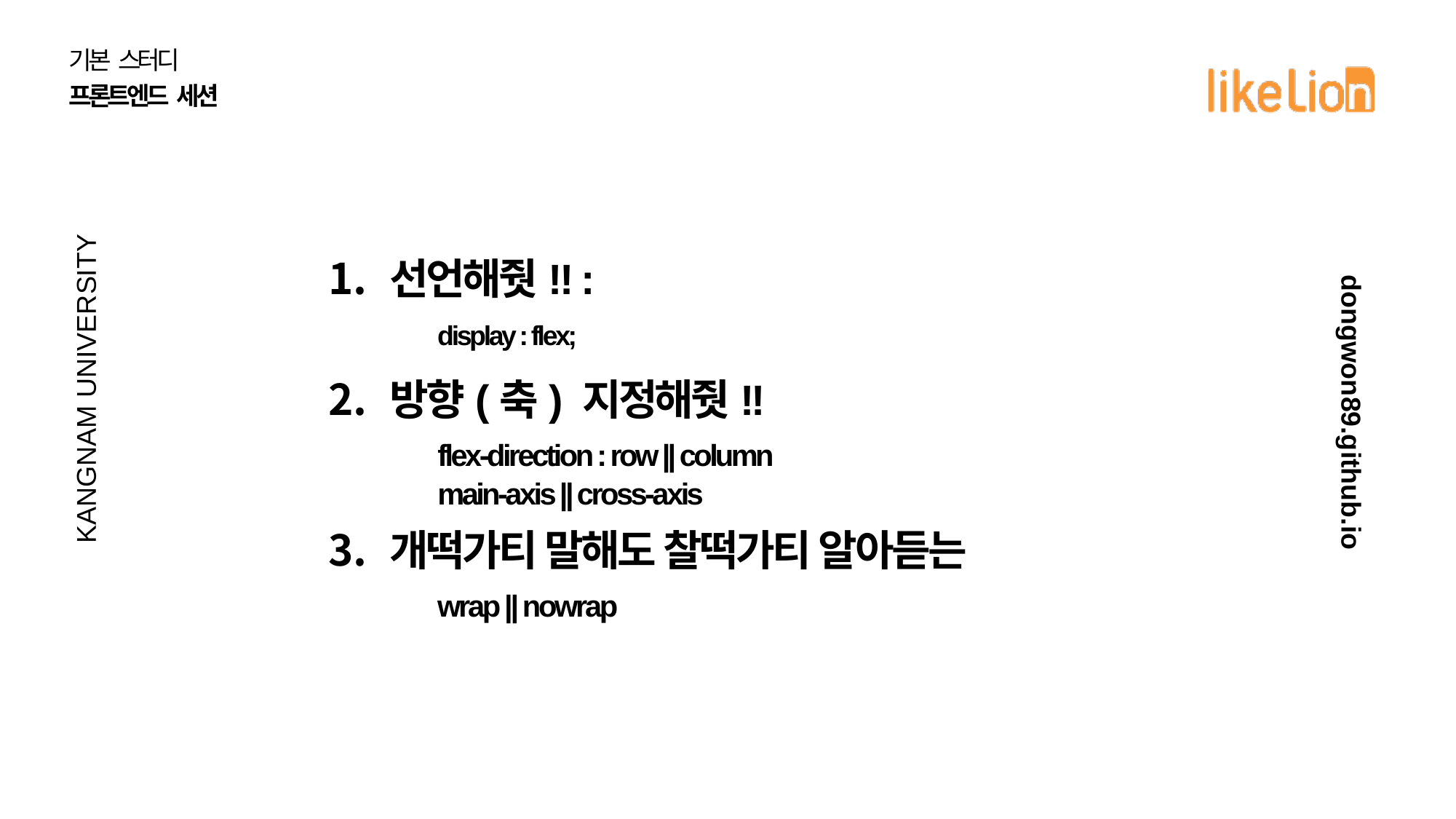

기본 스터디
프론트엔드 세션

KANGNAM UNIVERSITY
선언해줫!! :
	display : flex;
dongwon89.github.io
방향(축) 지정해줫!!
	flex-direction : row || column
	main-axis || cross-axis
개떡가티 말해도 찰떡가티 알아듣는
	wrap || nowrap